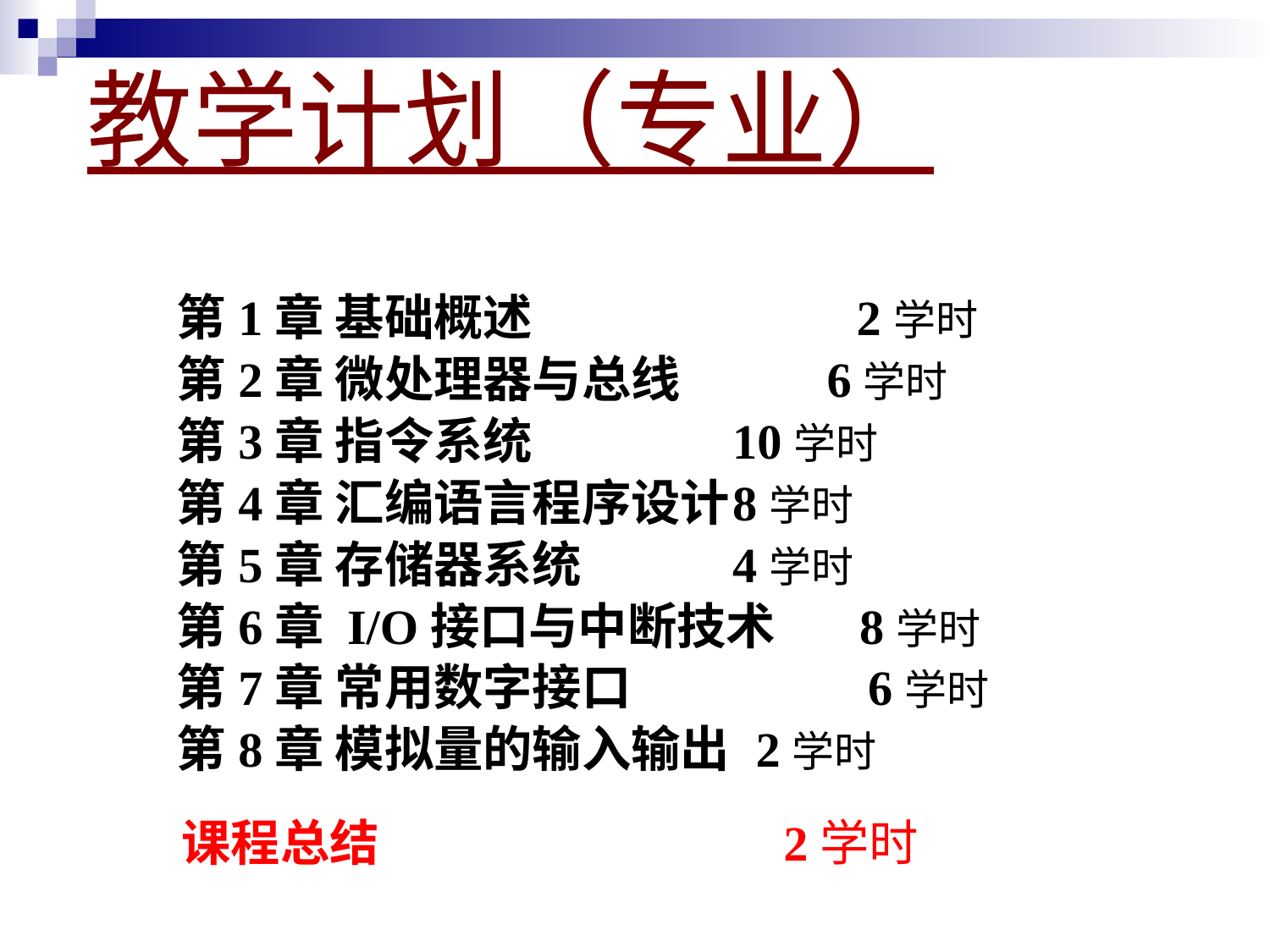

教学计划（专业）
第1章 基础概述		          2学时
第2章 微处理器与总线            6学时
第3章 指令系统    		10学时
第4章 汇编语言程序设计	8学时
第5章 存储器系统		4学时
第6章 I/O接口与中断技术	8学时
第7章 常用数字接口	           6学时
第8章 模拟量的输入输出	 2学时
课程总结                                   2学时